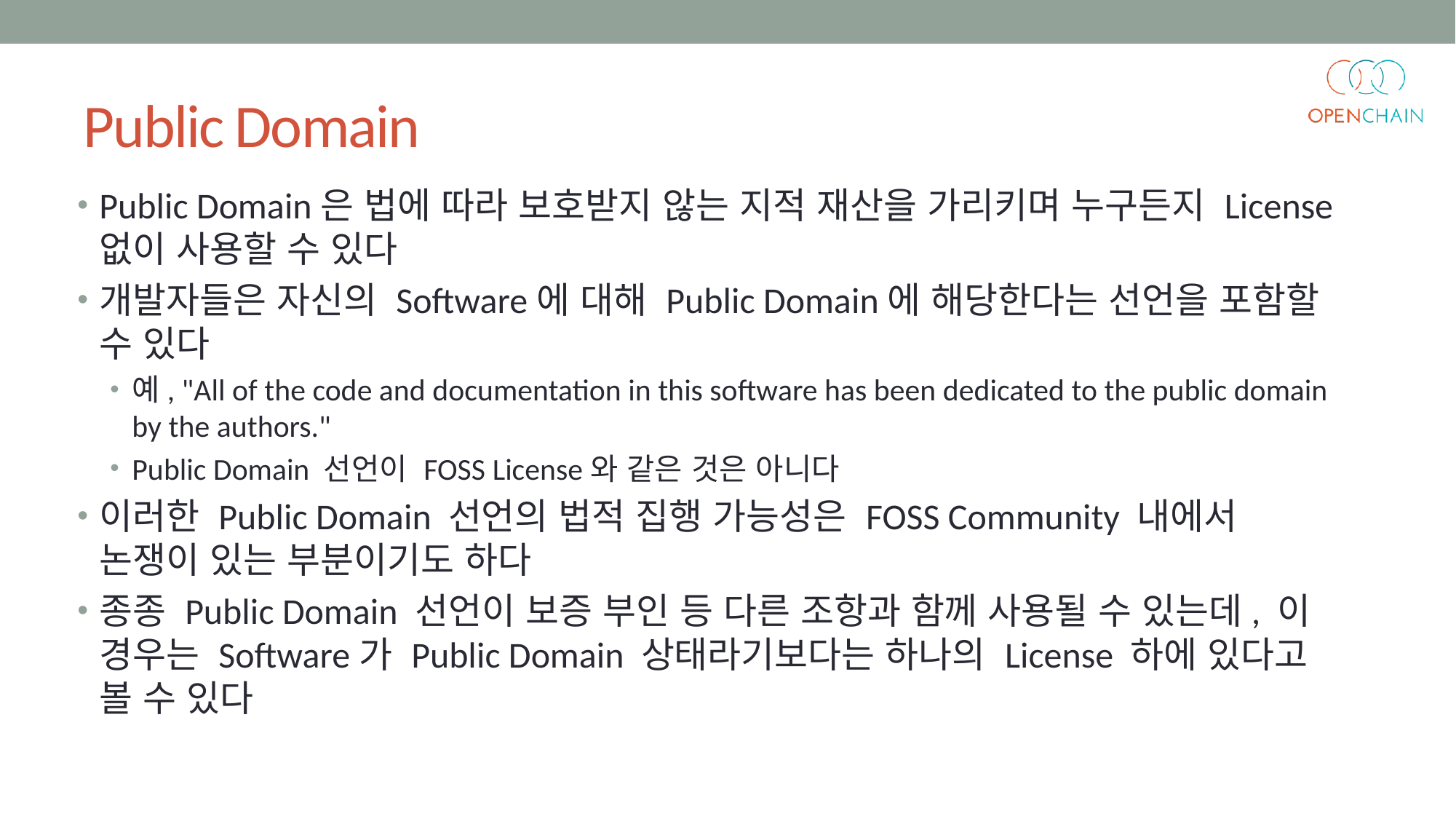

# Public Domain
Public Domain은 법에 따라 보호받지 않는 지적 재산을 가리키며 누구든지 License 없이 사용할 수 있다
개발자들은 자신의 Software에 대해 Public Domain에 해당한다는 선언을 포함할 수 있다
예, "All of the code and documentation in this software has been dedicated to the public domain by the authors."
Public Domain 선언이 FOSS License와 같은 것은 아니다
이러한 Public Domain 선언의 법적 집행 가능성은 FOSS Community 내에서 논쟁이 있는 부분이기도 하다
종종 Public Domain 선언이 보증 부인 등 다른 조항과 함께 사용될 수 있는데, 이 경우는 Software가 Public Domain 상태라기보다는 하나의 License 하에 있다고 볼 수 있다